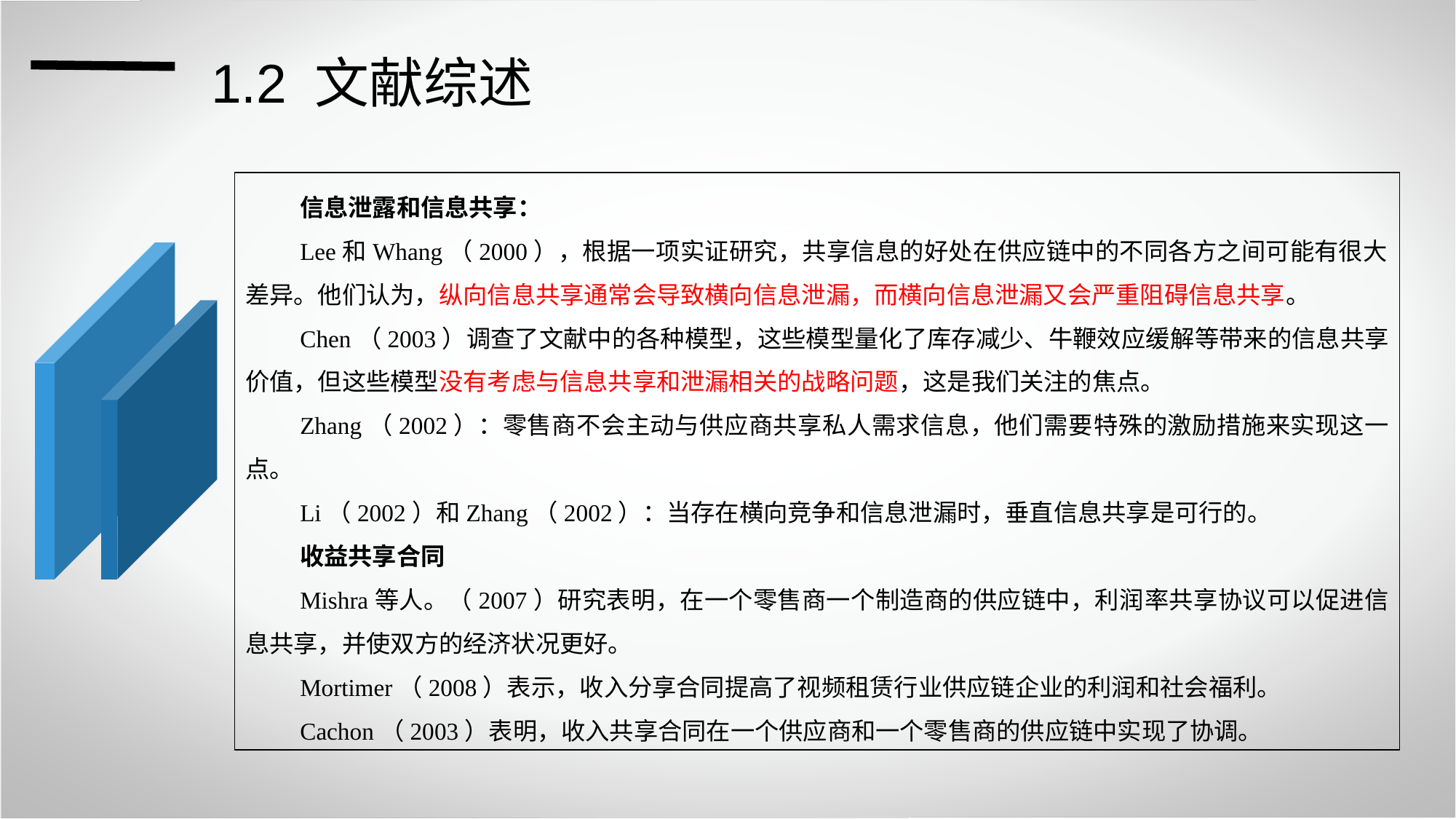

1.2 文献综述
信息泄露和信息共享：
Lee和Whang（2000），根据一项实证研究，共享信息的好处在供应链中的不同各方之间可能有很大差异。他们认为，纵向信息共享通常会导致横向信息泄漏，而横向信息泄漏又会严重阻碍信息共享。
Chen（2003）调查了文献中的各种模型，这些模型量化了库存减少、牛鞭效应缓解等带来的信息共享价值，但这些模型没有考虑与信息共享和泄漏相关的战略问题，这是我们关注的焦点。
Zhang（2002）：零售商不会主动与供应商共享私人需求信息，他们需要特殊的激励措施来实现这一点。
Li（2002）和Zhang（2002）：当存在横向竞争和信息泄漏时，垂直信息共享是可行的。
收益共享合同
Mishra等人。（2007）研究表明，在一个零售商一个制造商的供应链中，利润率共享协议可以促进信息共享，并使双方的经济状况更好。
Mortimer（2008）表示，收入分享合同提高了视频租赁行业供应链企业的利润和社会福利。
Cachon（2003）表明，收入共享合同在一个供应商和一个零售商的供应链中实现了协调。